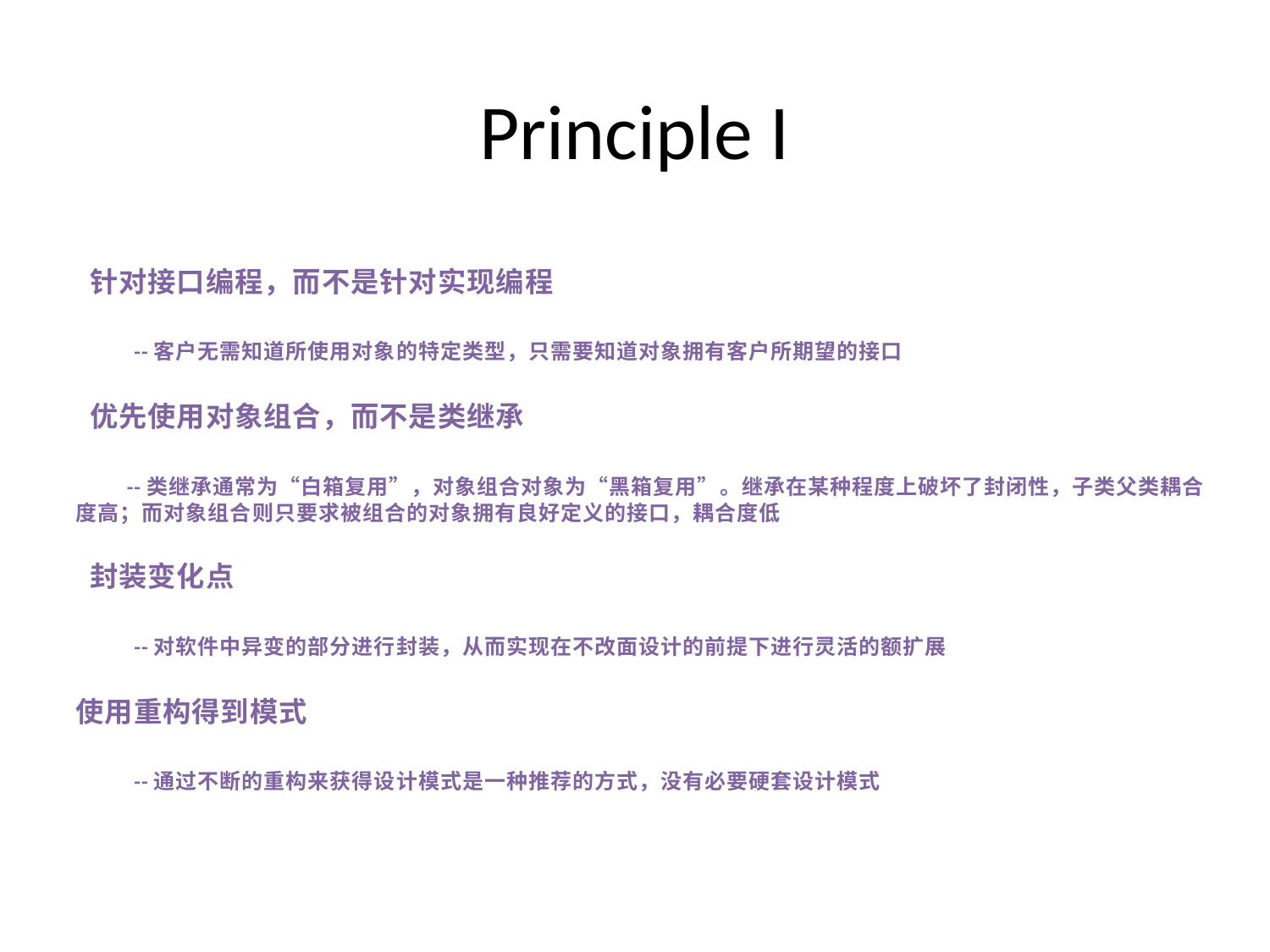

# Principle I
 针对接口编程，而不是针对实现编程

        --客户无需知道所使用对象的特定类型，只需要知道对象拥有客户所期望的接口

 优先使用对象组合，而不是类继承

       --类继承通常为“白箱复用”，对象组合对象为“黑箱复用”。继承在某种程度上破坏了封闭性，子类父类耦合度高；而对象组合则只要求被组合的对象拥有良好定义的接口，耦合度低

 封装变化点

        --对软件中异变的部分进行封装，从而实现在不改面设计的前提下进行灵活的额扩展

使用重构得到模式

        --通过不断的重构来获得设计模式是一种推荐的方式，没有必要硬套设计模式